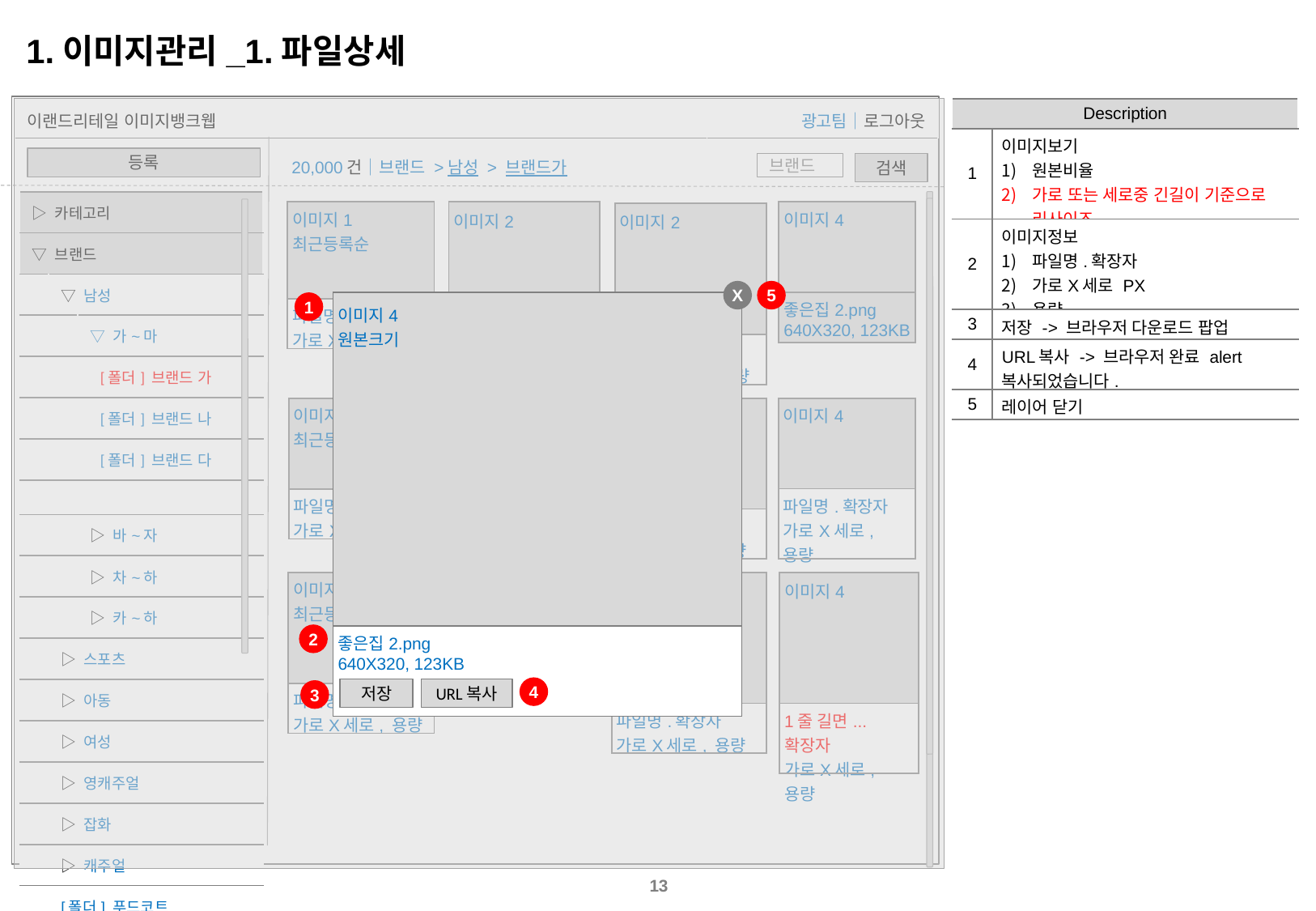

1.이미지관리_1.파일상세
.
| 이랜드리테일 이미지뱅크웹 | 광고팀│로그아웃 |
| --- | --- |
| Description |  |
| --- | --- |
| 1 | 이미지보기 원본비율 가로 또는 세로중 긴길이 기준으로 리사이즈 |
| 2 | 이미지정보 파일명.확장자 가로X세로 PX 용량 |
| 3 | 저장 -> 브라우저 다운로드 팝업 |
| 4 | URL복사 -> 브라우저 완료 alert 복사되었습니다. |
| 5 | 레이어 닫기 |

등록
20,000건│브랜드 >남성 > 브랜드가
브랜드
검색

| ▷ 카테고리 |  |  |
| --- | --- | --- |
| ▽ 브랜드 |  |  |
|  | ▽ 남성 |  |
|  |  | ▽ 가~마 |
|  |  | [폴더] 브랜드 가 |
|  |  | [폴더] 브랜드 나 |
|  |  | [폴더] 브랜드 다 |
|  |  |  |
|  |  | ▷ 바~자 |
|  |  | ▷ 차~하 |
|  |  | ▷ 카~하 |
|  | ▷ 스포츠 |  |
|  | ▷ 아동 |  |
|  | ▷ 여성 |  |
|  | ▷ 영캐주얼 |  |
|  | ▷ 잡화 |  |
|  | ▷ 캐주얼 |  |
|  | [폴더] 푸드코트 |  |
|  | ▽ Kim's Club |  |
|  | [폴더] 가구 |  |
|  | [폴더] 농산 |  |
|  | [폴더] 리빙 |  |
|  | [폴더] 수산 |  |
|  | [폴더] 축산 |  |
|  | ▽ Modern House |  |
|  |  | [폴더] 가구 |
|  |  | [파일] 버터 |
|  |  | [파일] 선물 |
|  |  | [파일 ]주방 |
|  |  | [파일] 침장 |
| ▷ 로고 |  |  |
| ▷ 상품 |  |  |
| ▷ 모바일DM |  |  |

| 이미지4 |
| --- |
| 좋은집2.png 640X320, 123KB |
| 이미지1 최근등록순 |
| --- |
| 파일명.확장자 가로X세로, 용량 |
| 이미지2 |
| --- |
| 좋은집.png 가로X세로, 용량 |
| 이미지2 |
| --- |
| 이미지명.png 가로X세로, 용량 |
X
5
1
| 이미지4 원본크기 |
| --- |
| 좋은집2.png 640X320, 123KB |
| 이미지3 |
| --- |
| 파일명.확장자 가로X세로, 용량 |
| 이미지4 |
| --- |
| 파일명.확장자 가로X세로, 용량 |
| 이미지1 최근등록순 |
| --- |
| 파일명.확장자 가로X세로, 용량 |
| 이미지2 |
| --- |
| 파일명.확장자 가로X세로, 용량 |
| 이미지3 |
| --- |
| 파일명.확장자 가로X세로, 용량 |
| 이미지4 |
| --- |
| 1줄 길면...확장자 가로X세로, 용량 |
| 이미지1 최근등록순 |
| --- |
| 파일명.확장자 가로X세로, 용량 |
| 이미지2 |
| --- |
| 파일명.확장자 가로X세로, 용량 |
2
4
저장
URL복사
3